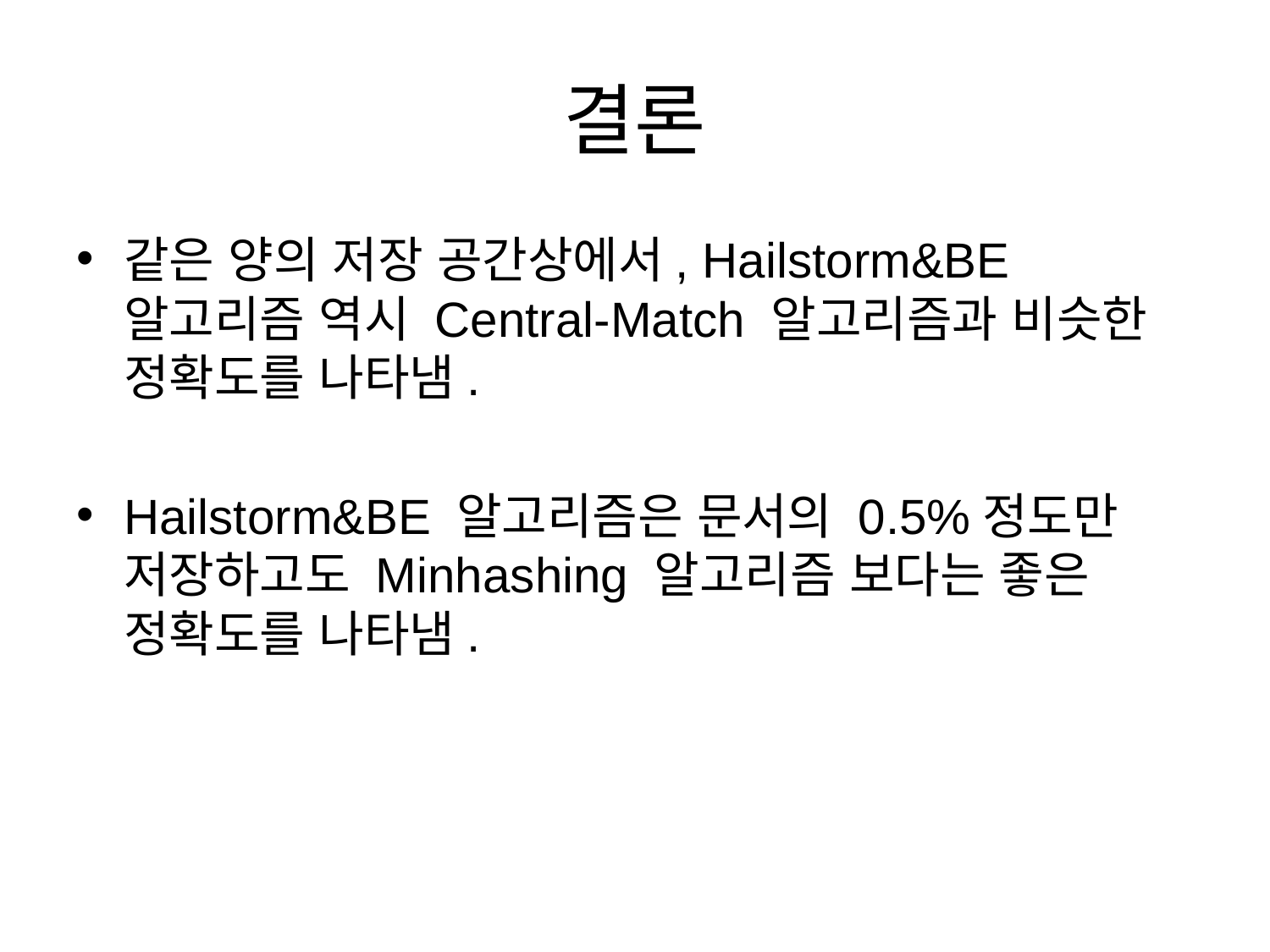

# 결론
같은 양의 저장 공간상에서, Hailstorm&BE 알고리즘 역시 Central-Match 알고리즘과 비슷한 정확도를 나타냄.

Hailstorm&BE 알고리즘은 문서의 0.5%정도만 저장하고도 Minhashing 알고리즘 보다는 좋은 정확도를 나타냄.